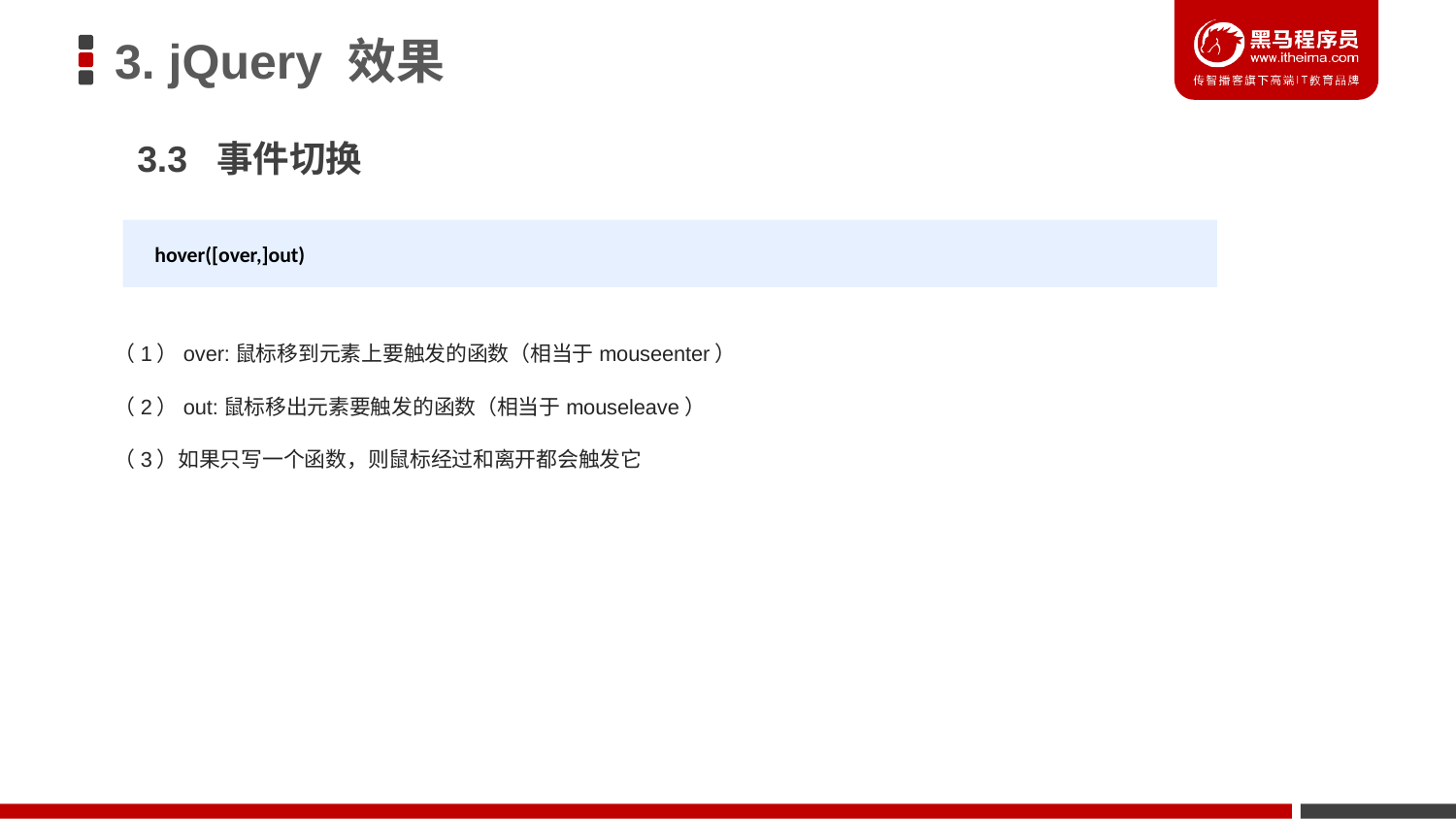

# 3. jQuery 效果
3.3  事件切换
hover([over,]out)
（1）over:鼠标移到元素上要触发的函数（相当于mouseenter）
（2）out:鼠标移出元素要触发的函数（相当于mouseleave）
（3）如果只写一个函数，则鼠标经过和离开都会触发它